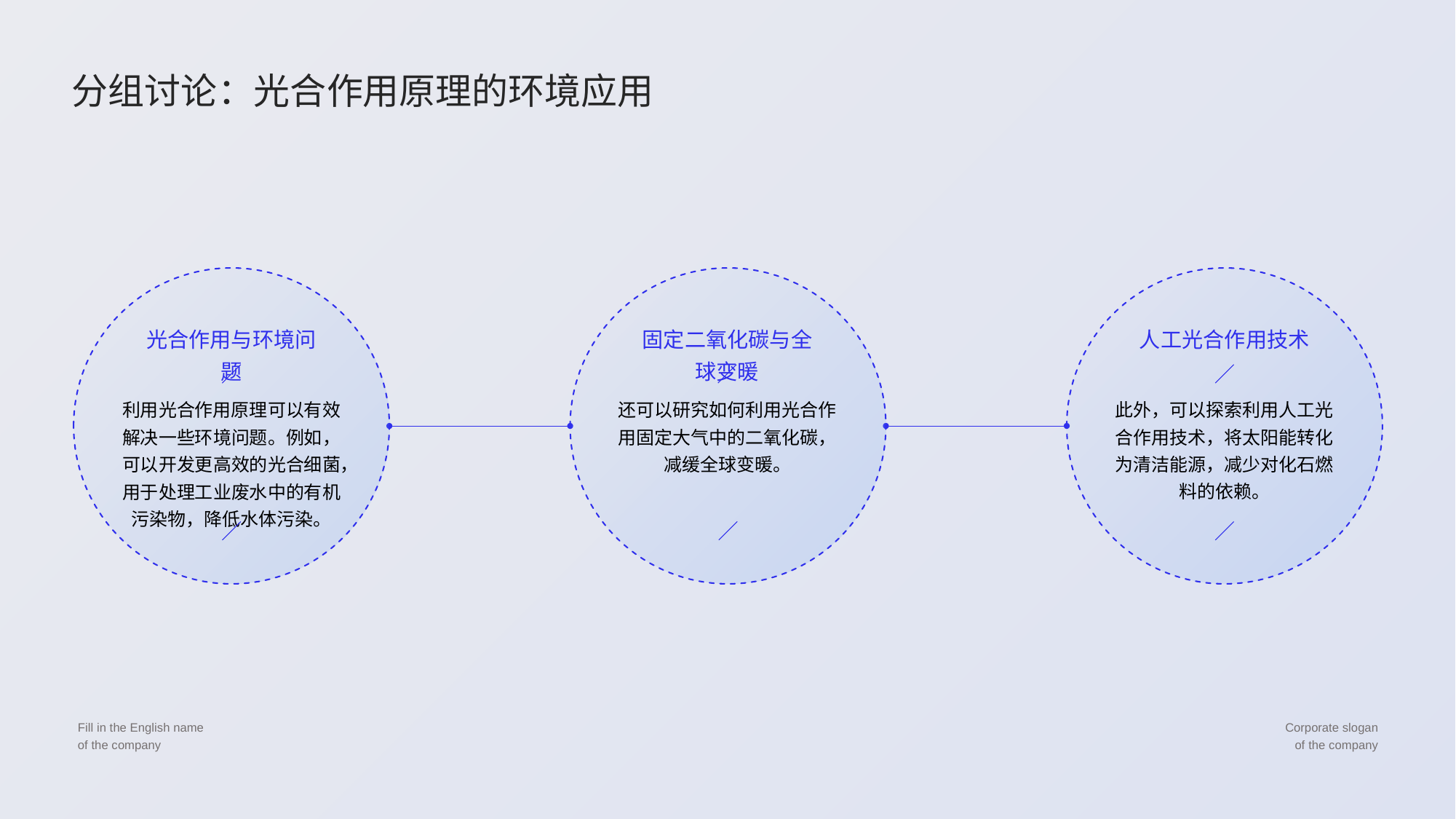

分组讨论：光合作用原理的环境应用

光合作用与环境问题
固定二氧化碳与全球变暖
人工光合作用技术
利用光合作用原理可以有效解决一些环境问题。例如，可以开发更高效的光合细菌，用于处理工业废水中的有机污染物，降低水体污染。
还可以研究如何利用光合作用固定大气中的二氧化碳，减缓全球变暖。
此外，可以探索利用人工光合作用技术，将太阳能转化为清洁能源，减少对化石燃料的依赖。
Fill in the English name
of the company
Corporate slogan
of the company